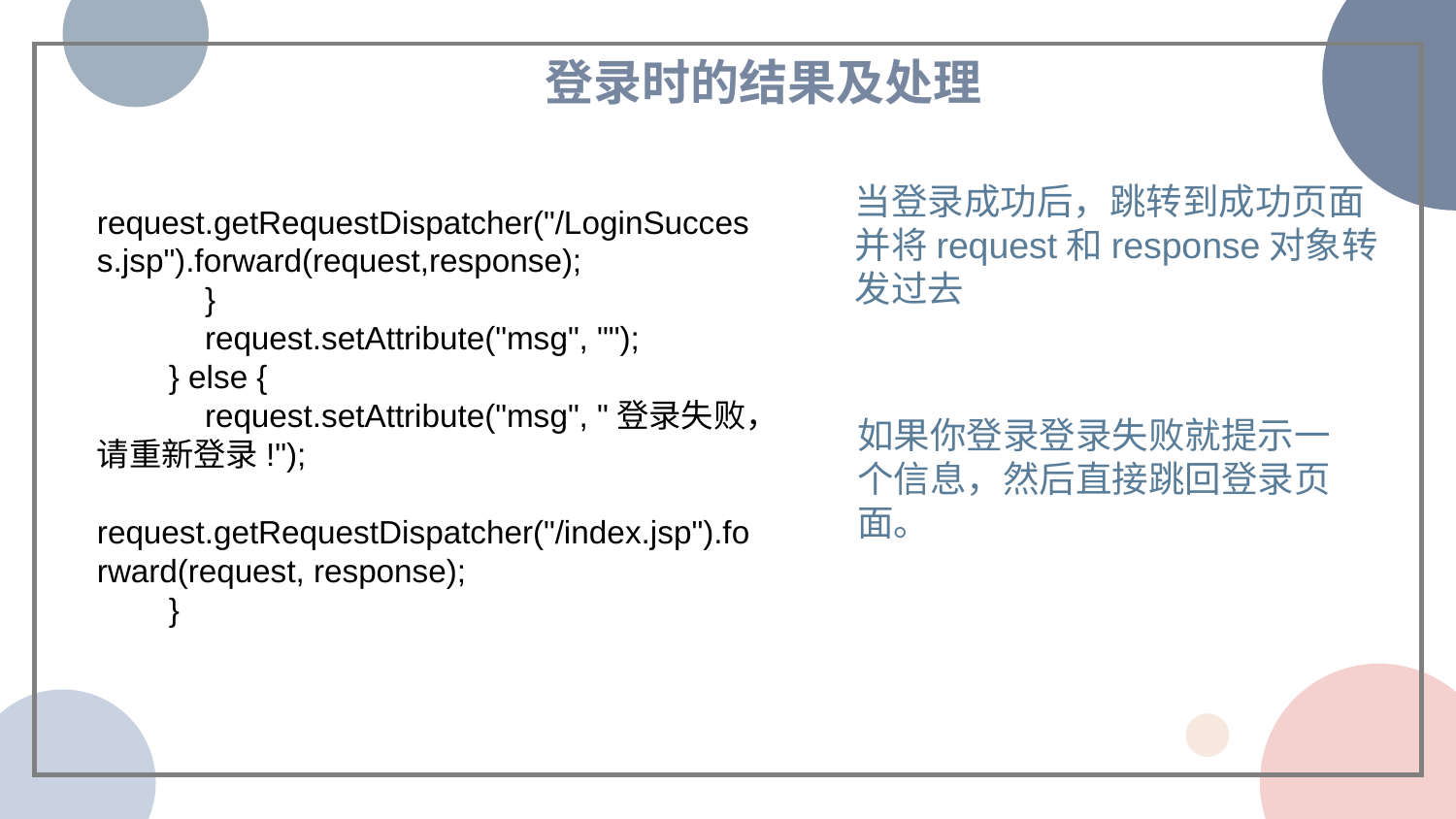

登录时的结果及处理
                request.getRequestDispatcher("/LoginSuccess.jsp").forward(request,response);
            }
            request.setAttribute("msg", "");
        } else {
            request.setAttribute("msg", "登录失败，请重新登录!");
            request.getRequestDispatcher("/index.jsp").forward(request, response);
        }
当登录成功后，跳转到成功页面 并将request和response对象转发过去
如果你登录登录失败就提示一个信息，然后直接跳回登录页面。